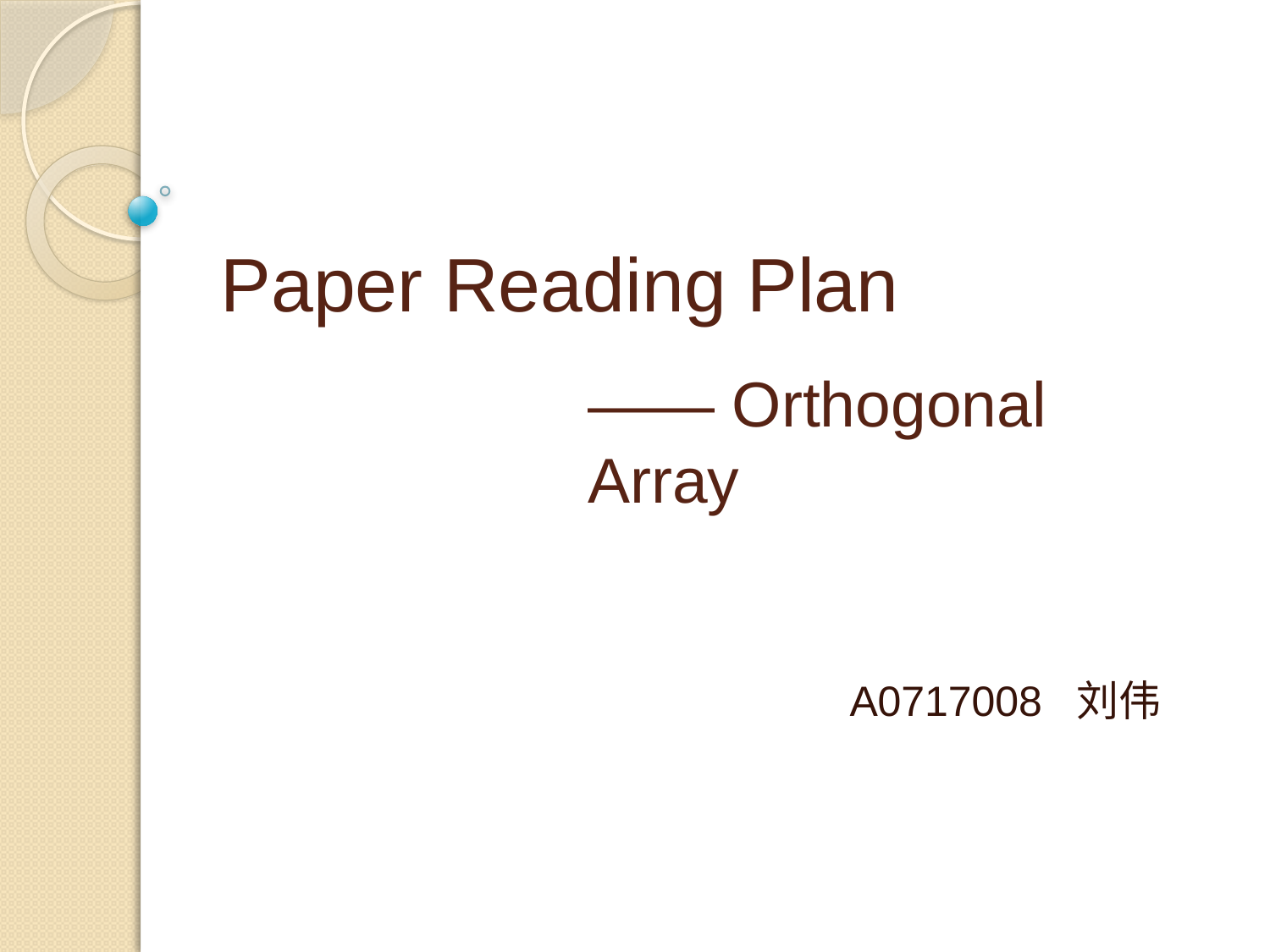

# Paper Reading Plan
—— Orthogonal Array
A0717008  刘伟